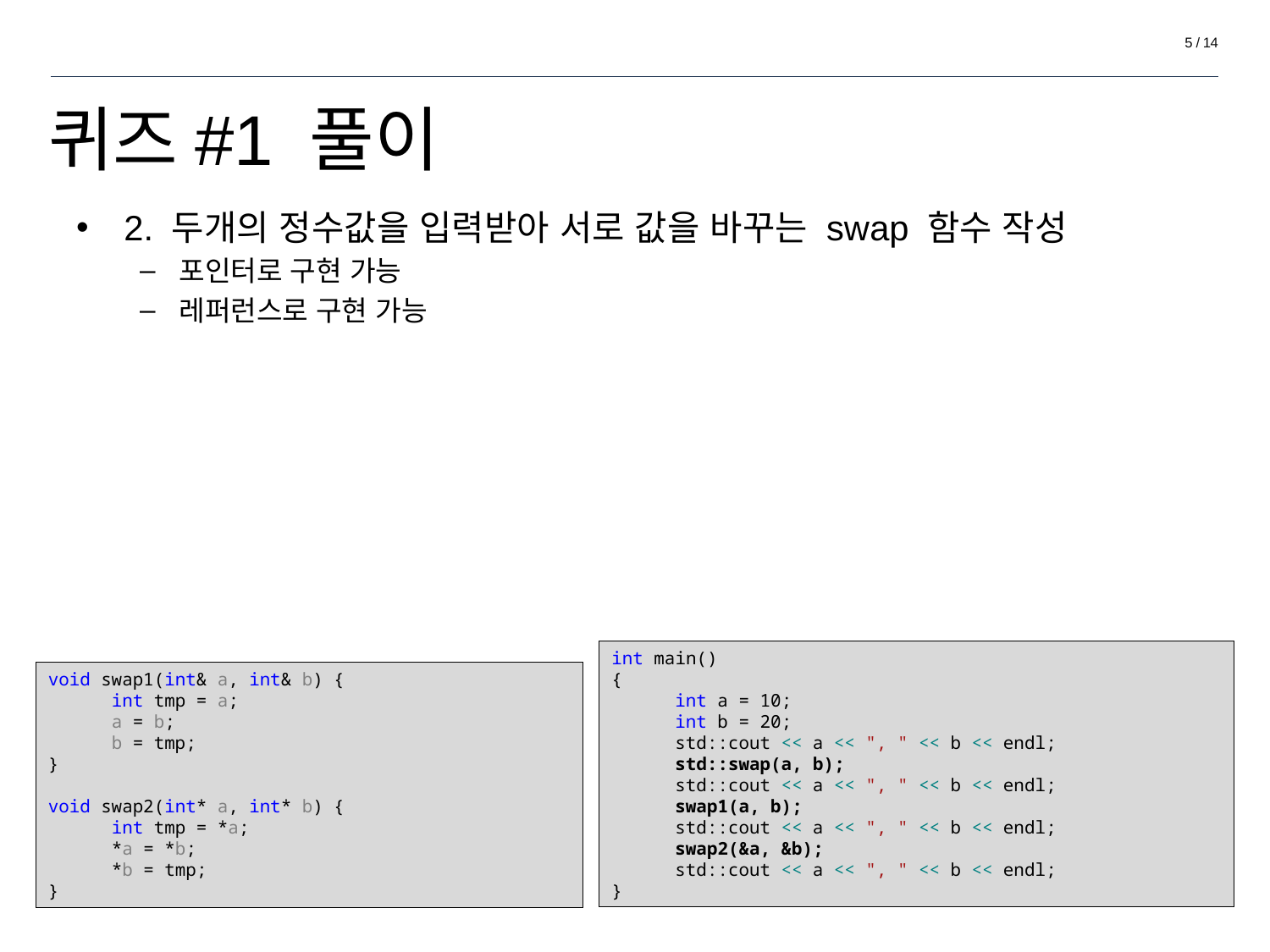

5 / 14
# 퀴즈#1 풀이
2. 두개의 정수값을 입력받아 서로 값을 바꾸는 swap 함수 작성
포인터로 구현 가능
레퍼런스로 구현 가능
int main()
{
int a = 10;
int b = 20;
std::cout << a << ", " << b << endl;
std::swap(a, b);
std::cout << a << ", " << b << endl;
swap1(a, b);
std::cout << a << ", " << b << endl;
swap2(&a, &b);
std::cout << a << ", " << b << endl;
}
void swap1(int& a, int& b) {
int tmp = a;
a = b;
b = tmp;
}

void swap2(int* a, int* b) {
int tmp = *a;
*a = *b;
*b = tmp;
}